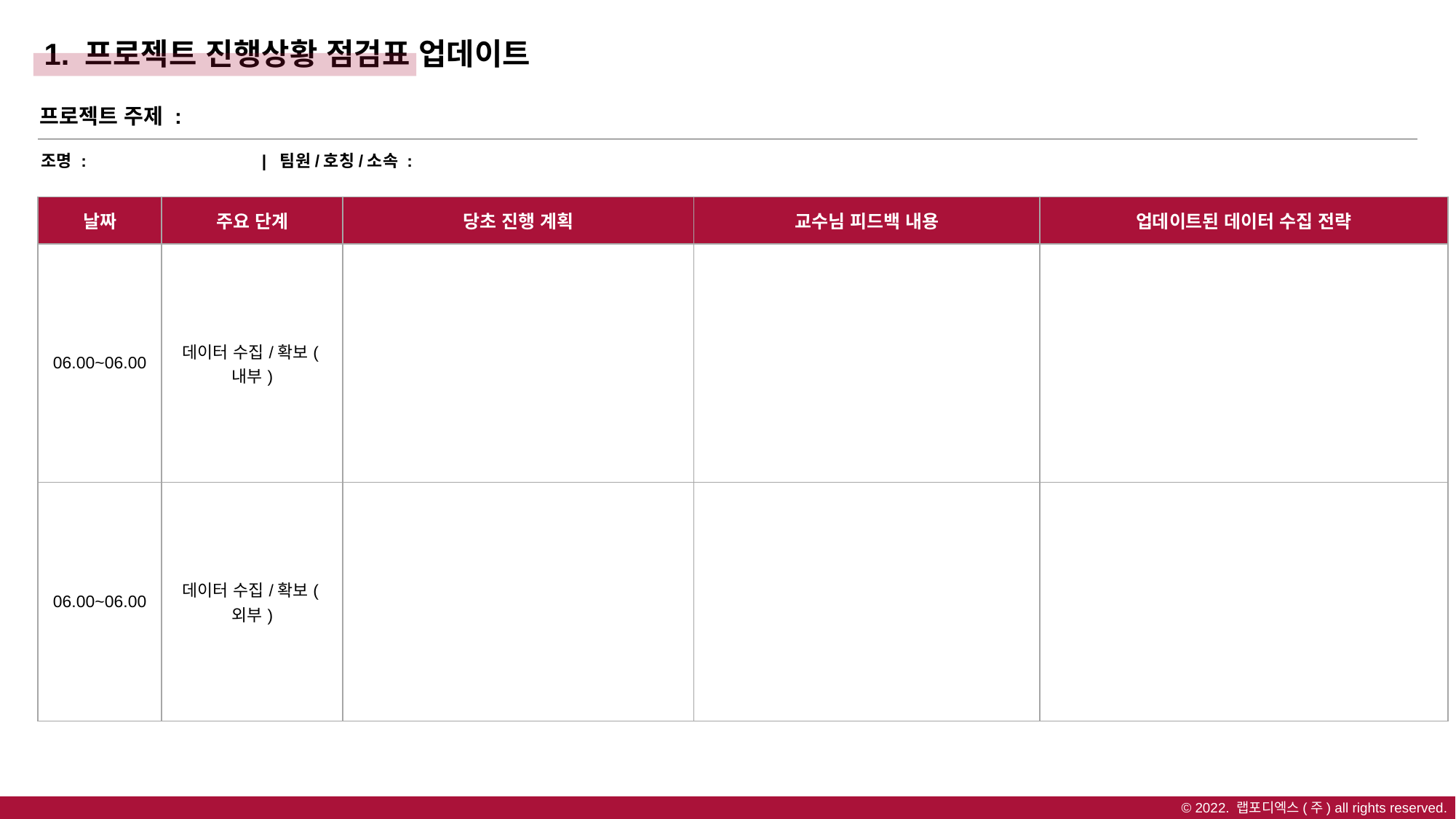

1. 프로젝트 진행상황 점검표 업데이트

프로젝트 주제 :
조명 :
|  팀원/호칭/소속 :
| 날짜 | 주요 단계 | 당초 진행 계획 | 교수님 피드백 내용 | 업데이트된 데이터 수집 전략 |
| --- | --- | --- | --- | --- |
| 06.00~06.00 | 데이터 수집/확보(내부) |  |  |  |
| 06.00~06.00 | 데이터 수집/확보(외부) |  |  |  |
© 2022. 랩포디엑스(주) all rights reserved.